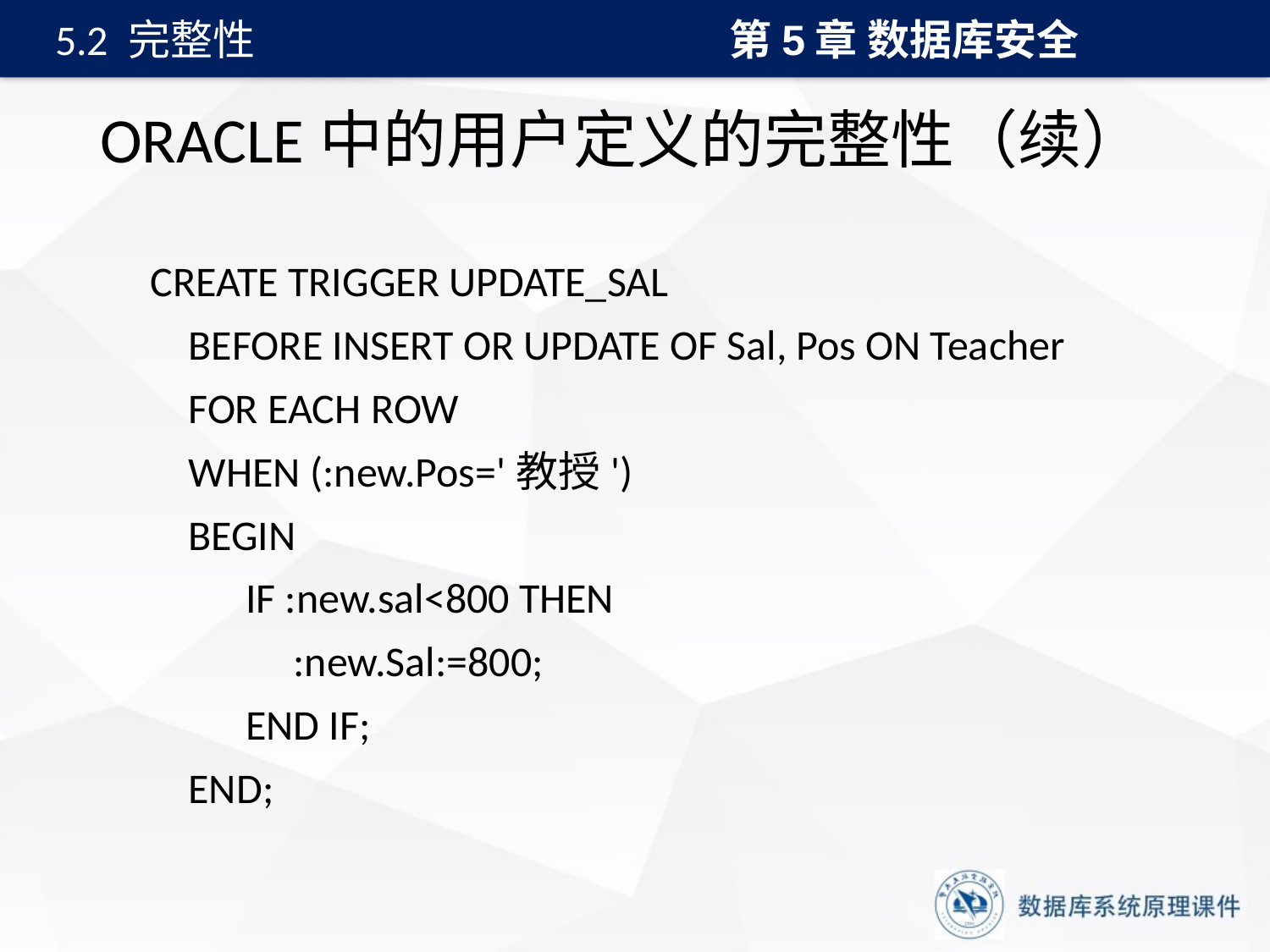

第5章 数据库安全
5.2 完整性
# ORACLE中的用户定义的完整性（续）
CREATE TRIGGER UPDATE_SAL
    BEFORE INSERT OR UPDATE OF Sal, Pos ON Teacher
    FOR EACH ROW
    WHEN (:new.Pos='教授')
    BEGIN
          IF :new.sal<800 THEN
               :new.Sal:=800;
          END IF;
    END;